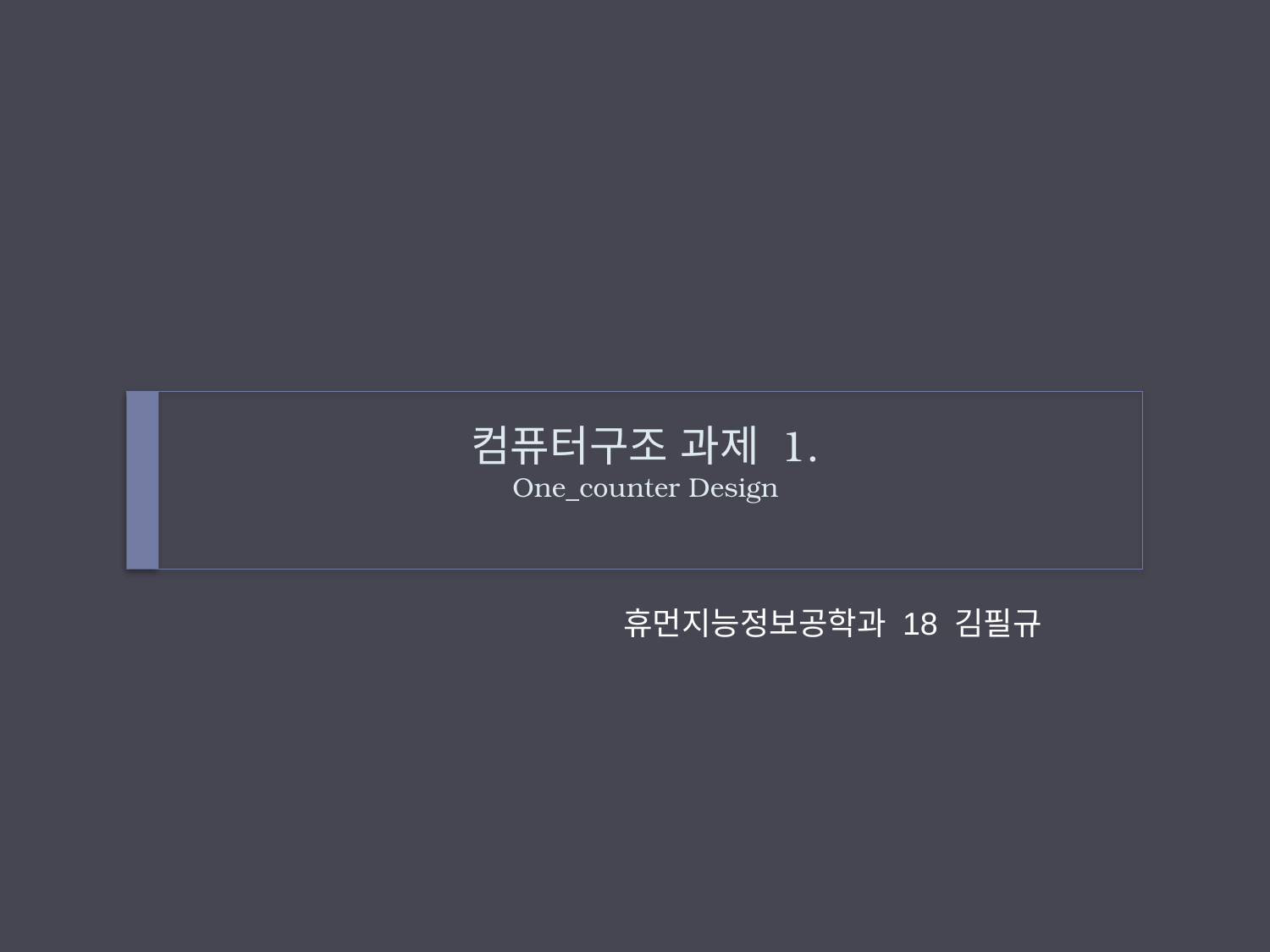

# 컴퓨터구조 과제 1. One_counter Design
휴먼지능정보공학과 18 김필규